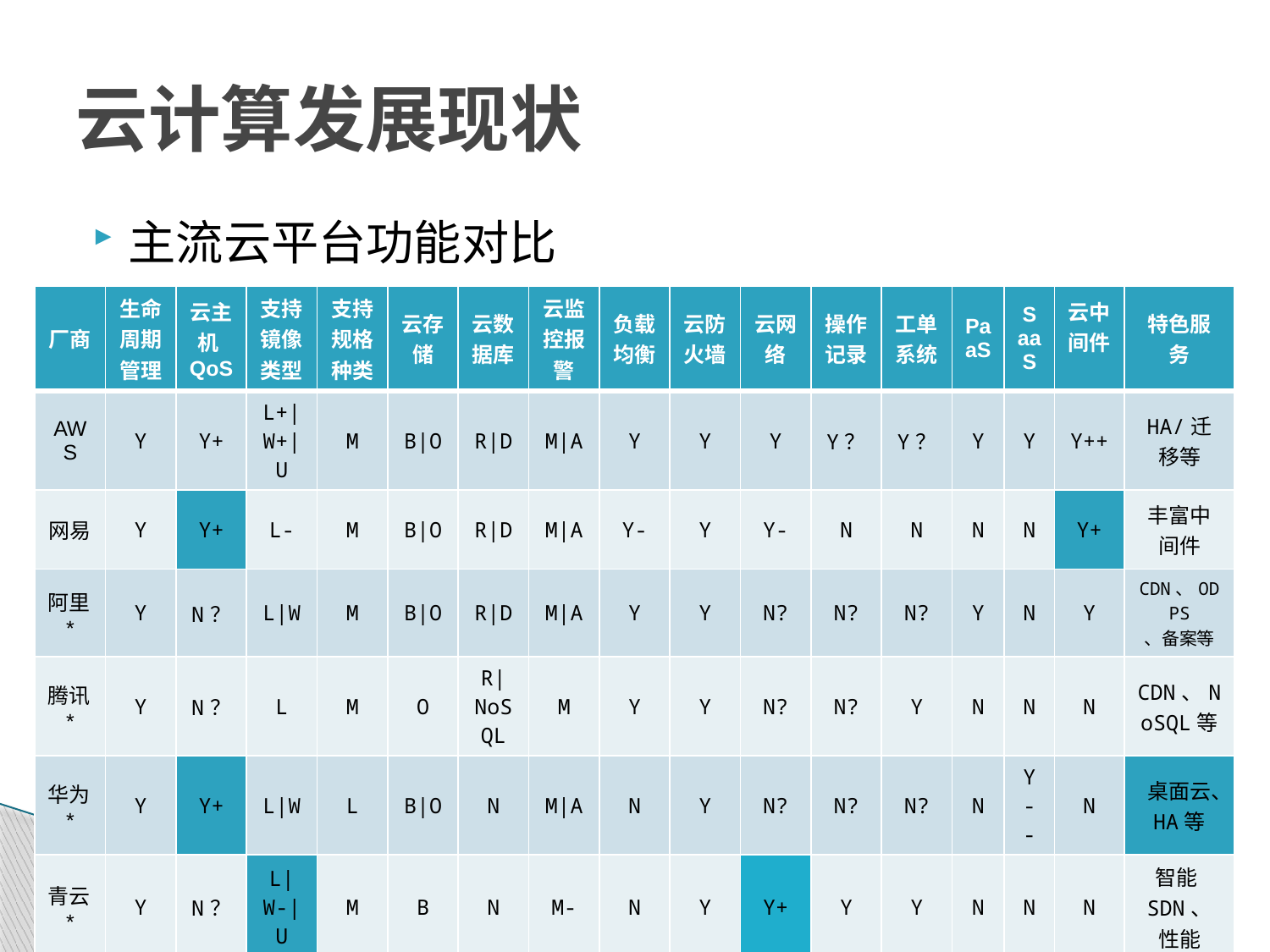

# 云计算发展现状
主流云平台功能对比
| 厂商 | 生命周期管理 | 云主机QoS | 支持镜像类型 | 支持规格种类 | 云存储 | 云数据库 | 云监控报警 | 负载均衡 | 云防火墙 | 云网络 | 操作记录 | 工单系统 | PaaS | SaaS | 云中间件 | 特色服务 |
| --- | --- | --- | --- | --- | --- | --- | --- | --- | --- | --- | --- | --- | --- | --- | --- | --- |
| AWS | Y | Y+ | L+|W+|U | M | B|O | R|D | M|A | Y | Y | Y | Y？ | Y？ | Y | Y | Y++ | HA/迁移等 |
| 网易 | Y | Y+ | L- | M | B|O | R|D | M|A | Y- | Y | Y- | N | N | N | N | Y+ | 丰富中间件 |
| 阿里\* | Y | N？ | L|W | M | B|O | R|D | M|A | Y | Y | N? | N? | N? | Y | N | Y | CDN、ODPS 、备案等 |
| 腾讯\* | Y | N？ | L | M | O | R|NoSQL | M | Y | Y | N? | N? | Y | N | N | N | CDN、NoSQL等 |
| 华为\* | Y | Y+ | L|W | L | B|O | N | M|A | N | Y | N? | N? | N? | N | Y-- | N | 桌面云、HA等 |
| 青云\* | Y | N？ | L|W-|U | M | B | N | M- | N | Y | Y+ | Y | Y | N | N | N | 智能SDN、性能 |
| 品高\* | Y | N？ | L-|W- | L | B|O | R | M|A | Y | Y | N? | N? | N? | Y | Y- | Y- | MapReduce |